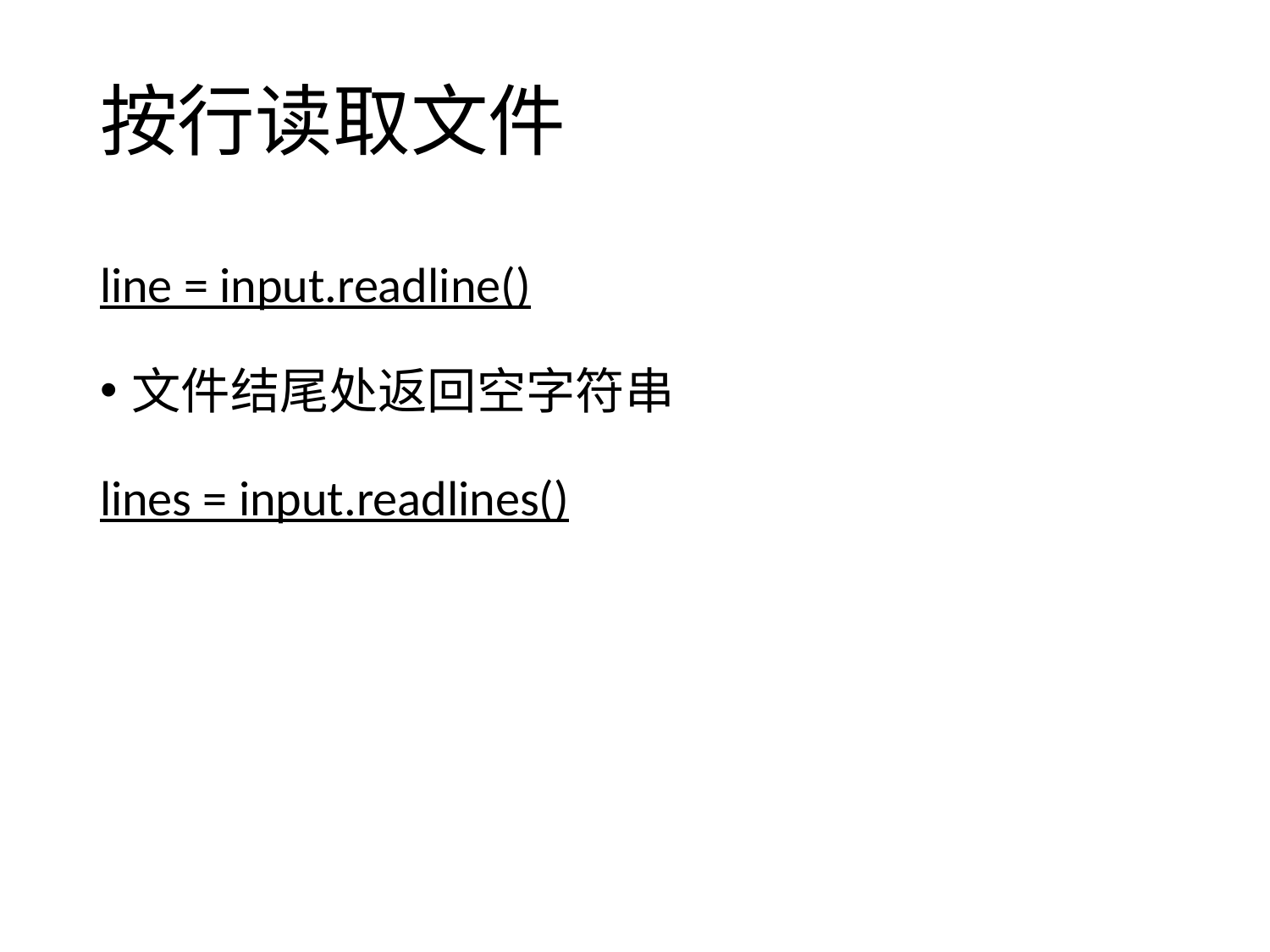

# 按行读取文件
line = input.readline()
文件结尾处返回空字符串
lines = input.readlines()